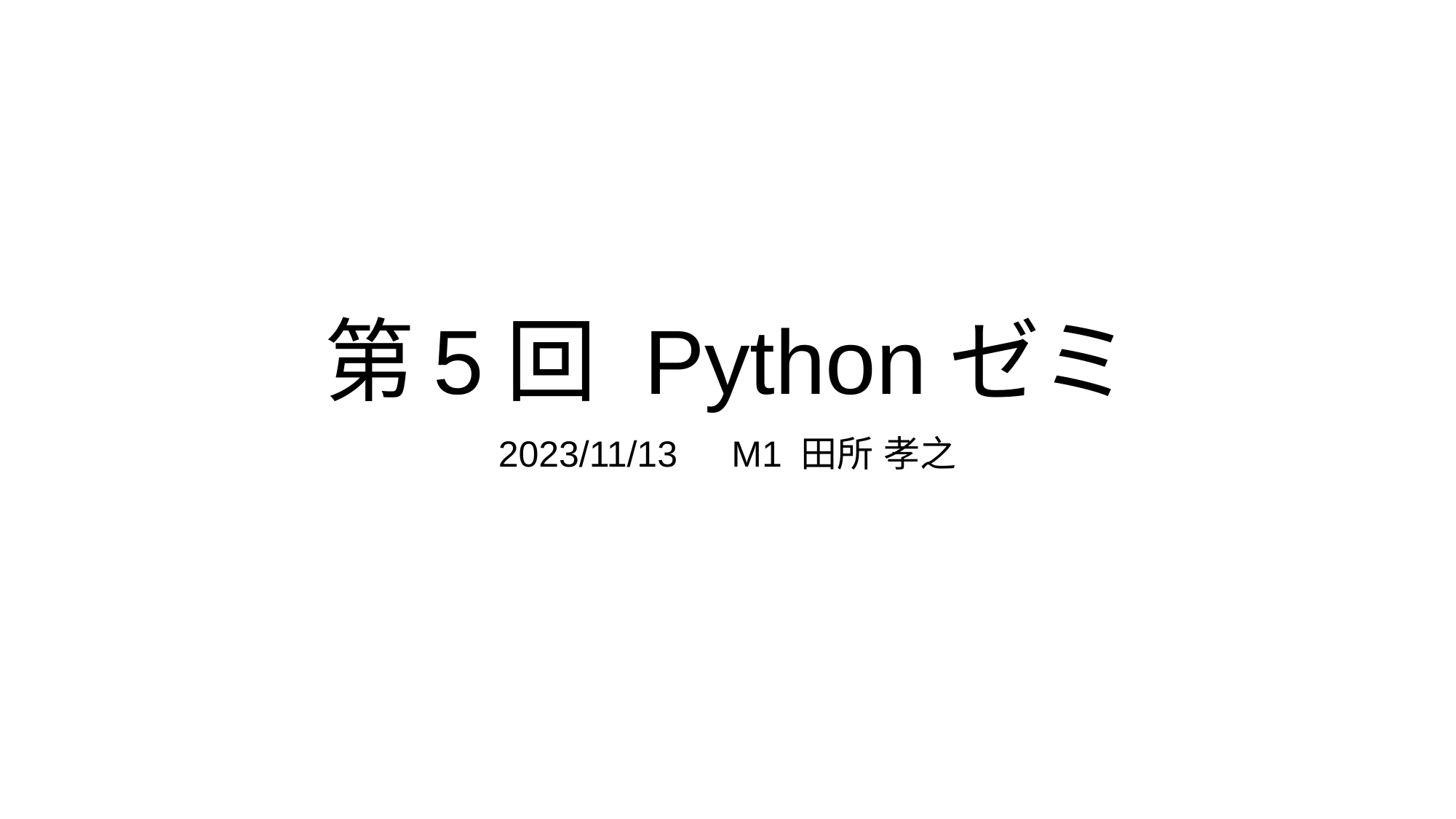

# 第	5回 Pythonゼミ
2023/11/13　M1 田所 孝之